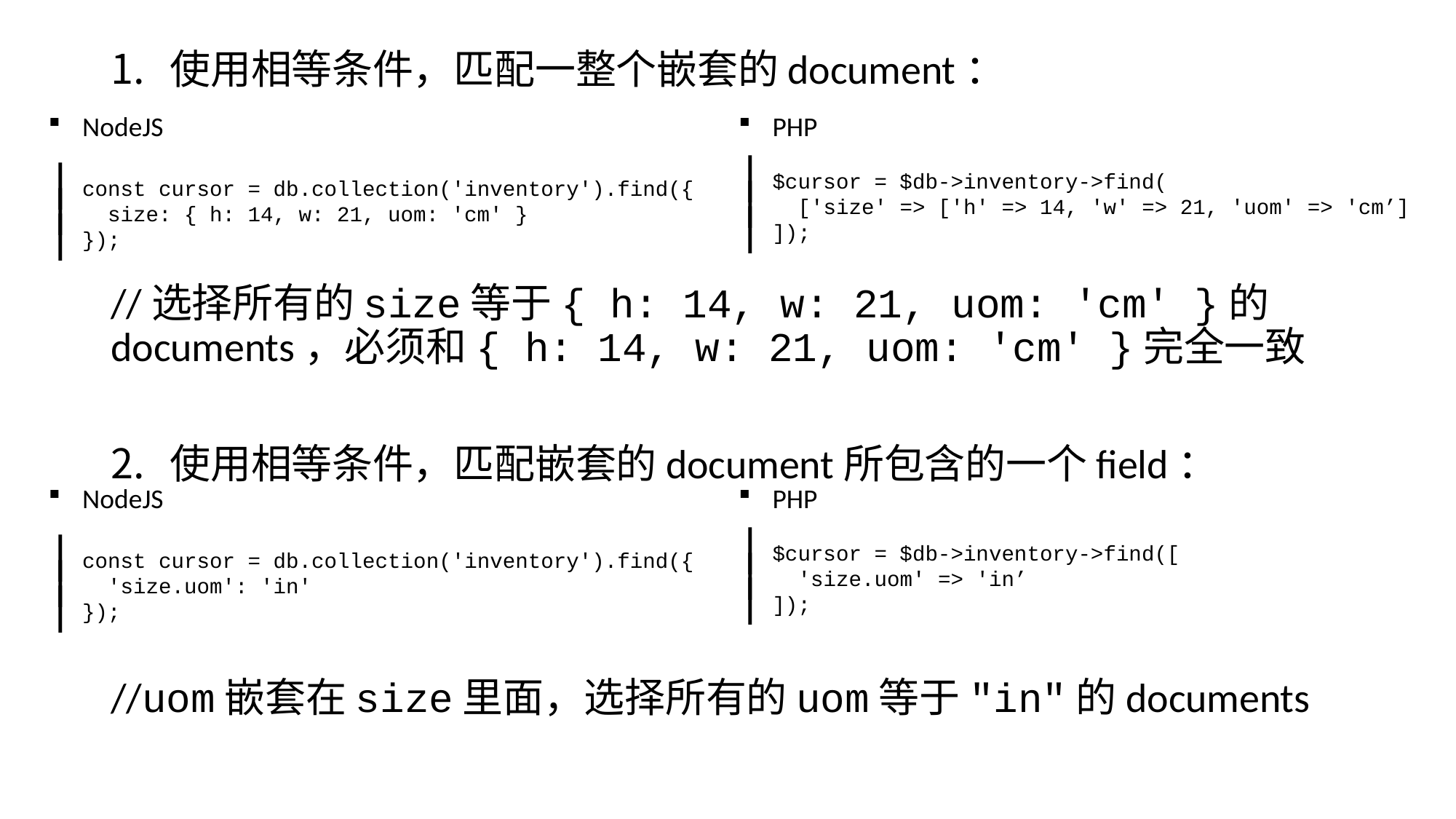

使用相等条件，匹配一整个嵌套的document：

//选择所有的size等于{ h: 14, w: 21, uom: 'cm' }的documents，必须和{ h: 14, w: 21, uom: 'cm' }完全一致

使用相等条件，匹配嵌套的document所包含的一个field：

//uom嵌套在size里面，选择所有的uom等于"in"的documents

NodeJS

const cursor = db.collection('inventory').find({
  size: { h: 14, w: 21, uom: 'cm' }
});
PHP

$cursor = $db->inventory->find(
  ['size' => ['h' => 14, 'w' => 21, 'uom' => 'cm’]
]);
NodeJS

const cursor = db.collection('inventory').find({
  'size.uom': 'in'
});
PHP

$cursor = $db->inventory->find([
  'size.uom' => 'in’
]);